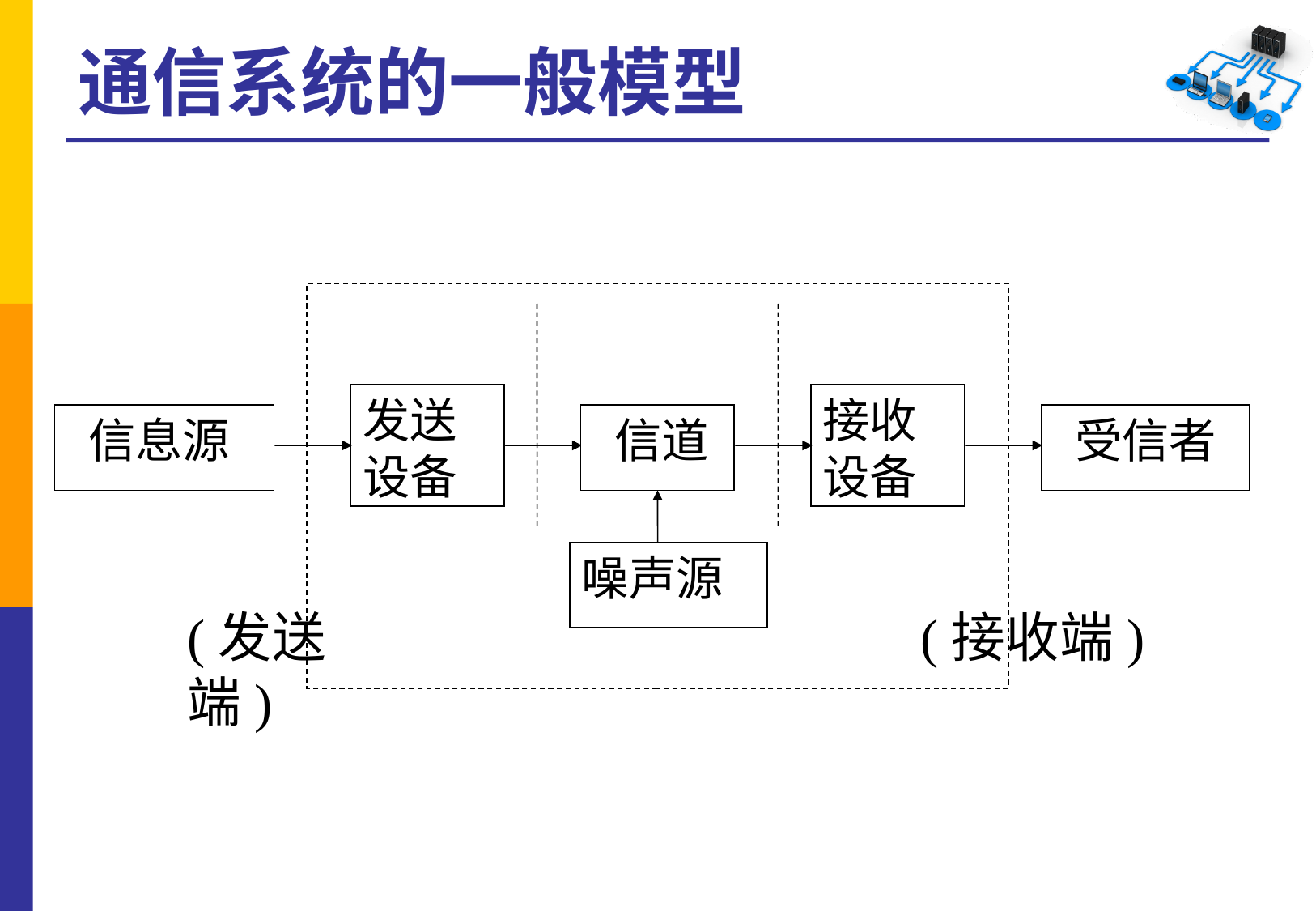

# 通信系统的一般模型

发送设备
接收设备
 信息源
 信道
 受信者

噪声源
(发送端)
(接收端)